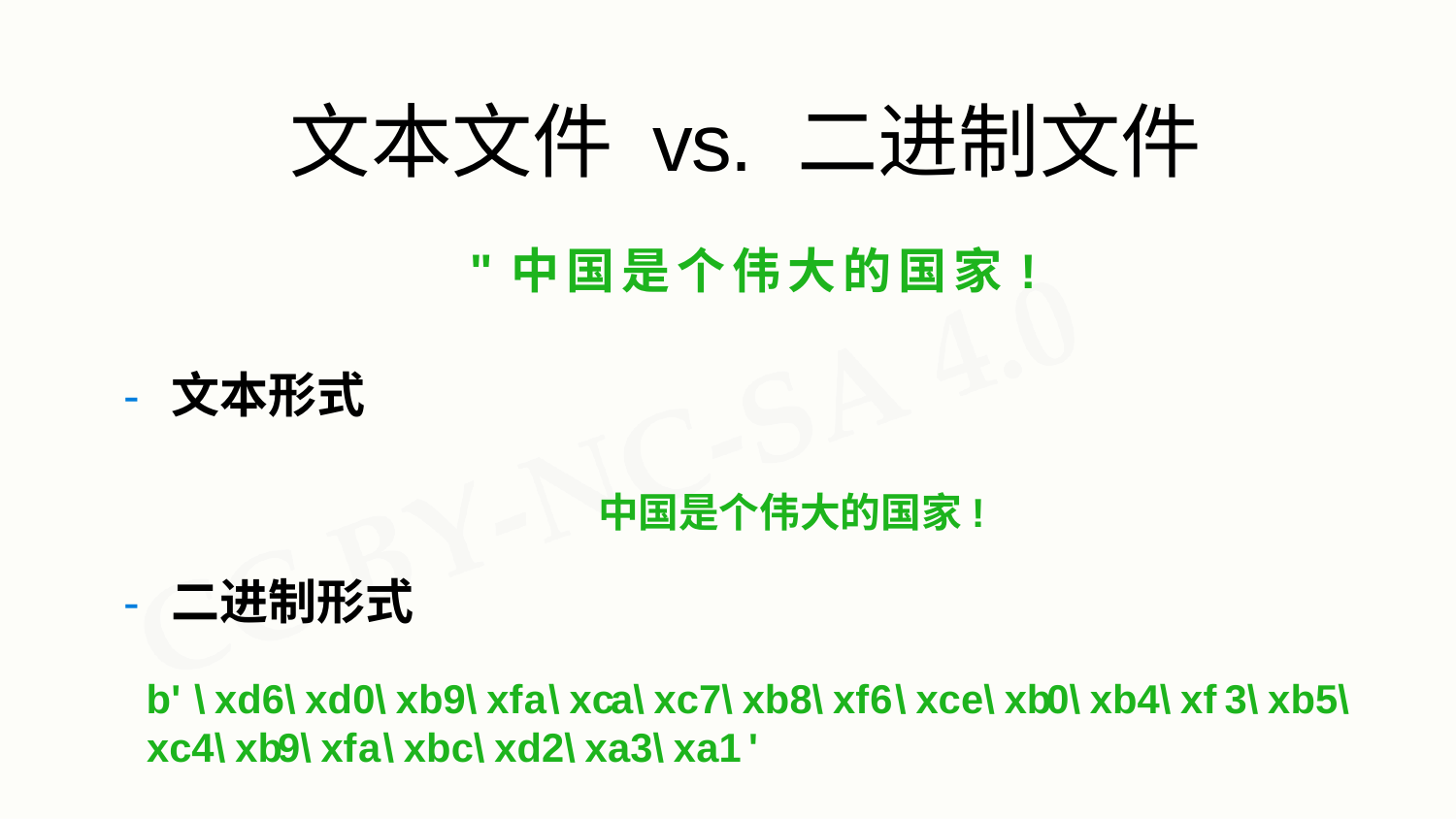

# 文本文件 vs. 二进制文件
"中国是个伟大的国家!

- 文本形式

中国是个伟大的国家!
- 二进制形式
b'\xd6\xd0\xb9\xfa\xca\xc7\xb8\xf6\xce\xb0\xb4\xf3\xb5\ xc4\xb9\xfa\xbc\xd2\xa3\xa1'